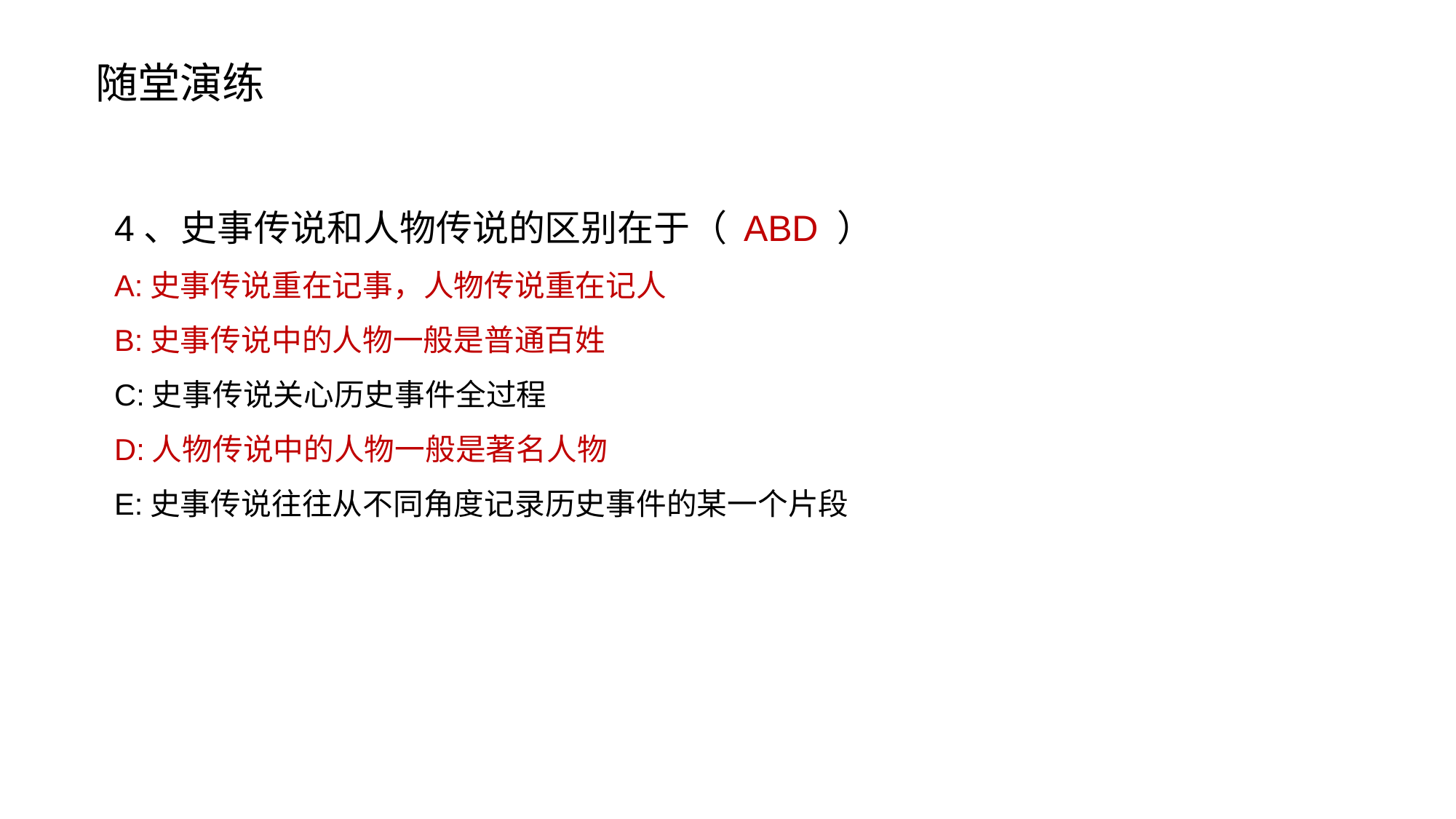

随堂演练
4、史事传说和人物传说的区别在于（ ABD ）
A:史事传说重在记事，人物传说重在记人
B:史事传说中的人物一般是普通百姓
C:史事传说关心历史事件全过程
D:人物传说中的人物一般是著名人物
E:史事传说往往从不同角度记录历史事件的某一个片段